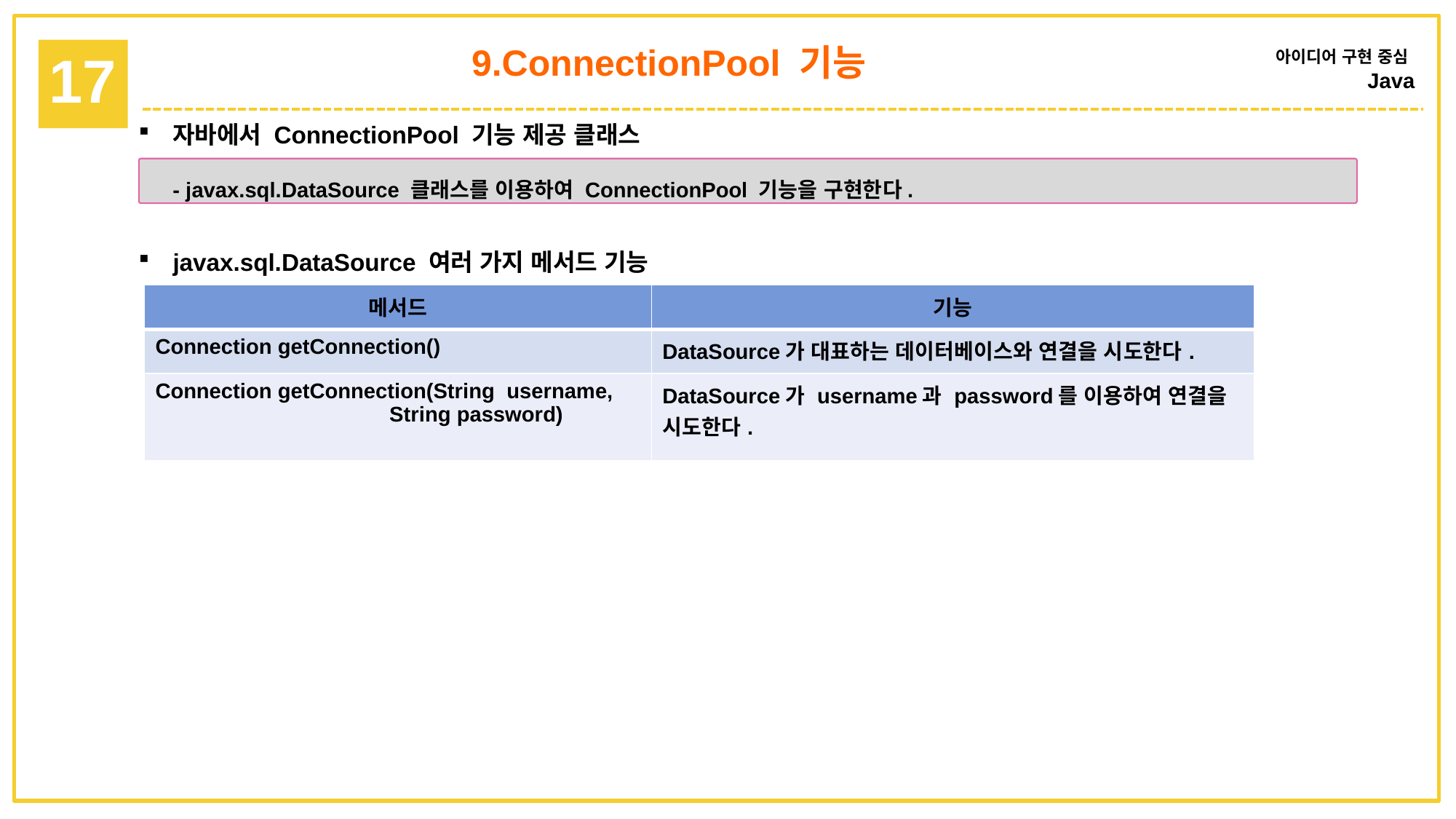

9.ConnectionPool 기능
아이디어 구현 중심
Java
17

자바에서 ConnectionPool 기능 제공 클래스

 - javax.sql.DataSource 클래스를 이용하여 ConnectionPool 기능을 구현한다.
javax.sql.DataSource 여러 가지 메서드 기능
| 메서드 | 기능 |
| --- | --- |
| Connection getConnection() | DataSource가 대표하는 데이터베이스와 연결을 시도한다. |
| Connection getConnection(String username, String password) | DataSource가 username과 password를 이용하여 연결을 시도한다. |